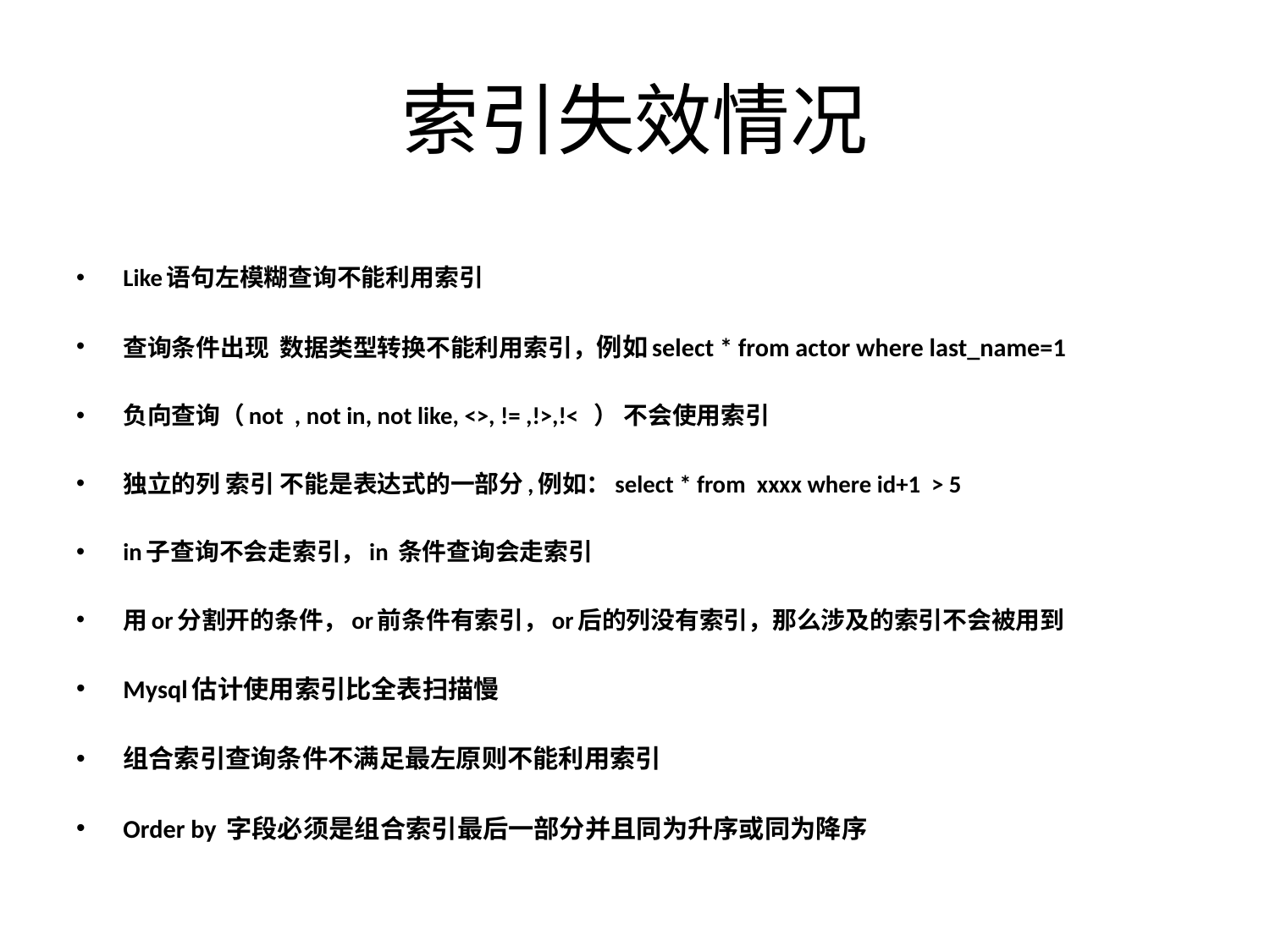

# 索引失效情况

Like语句左模糊查询不能利用索引

查询条件出现  数据类型转换不能利用索引，例如select * from actor where last_name=1

负向查询（not  , not in, not like, <>, != ,!>,!<  ） 不会使用索引

独立的列 索引 不能是表达式的一部分,例如：select * from  xxxx where id+1  > 5

in子查询不会走索引，in 条件查询会走索引

用or分割开的条件，or前条件有索引，or后的列没有索引，那么涉及的索引不会被用到

Mysql估计使用索引比全表扫描慢

组合索引查询条件不满足最左原则不能利用索引

Order by 字段必须是组合索引最后一部分并且同为升序或同为降序